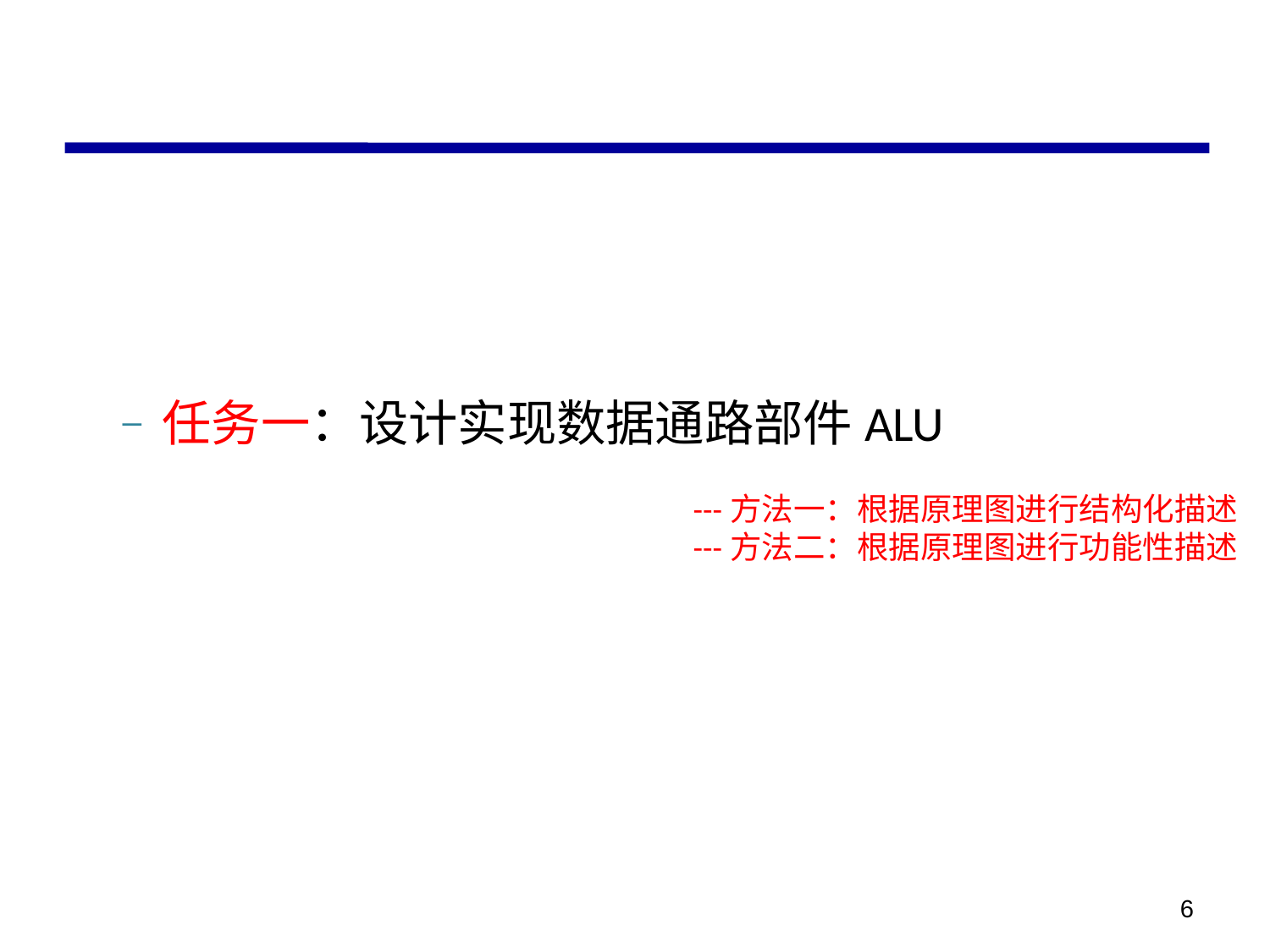

任务一：设计实现数据通路部件ALU

---方法一：根据原理图进行结构化描述
---方法二：根据原理图进行功能性描述
6